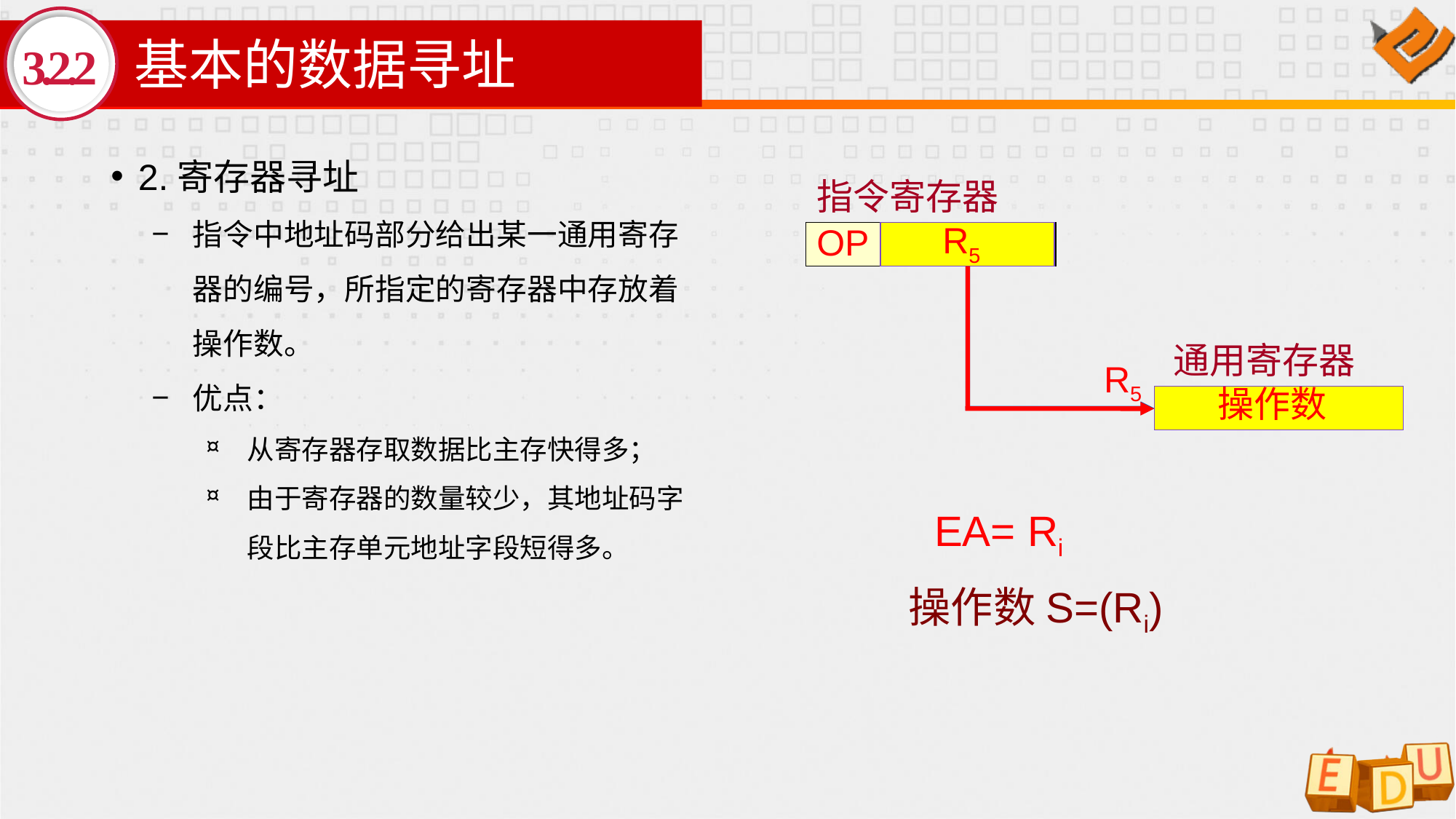

# 基本的数据寻址
3.2.2
2.寄存器寻址
指令中地址码部分给出某一通用寄存器的编号，所指定的寄存器中存放着操作数。
优点：
从寄存器存取数据比主存快得多；
由于寄存器的数量较少，其地址码字段比主存单元地址字段短得多。

指令寄存器
Ri
OP

   通用寄存器
操作数

R5

R5
操作数

EA= Ri
操作数S=(Ri)